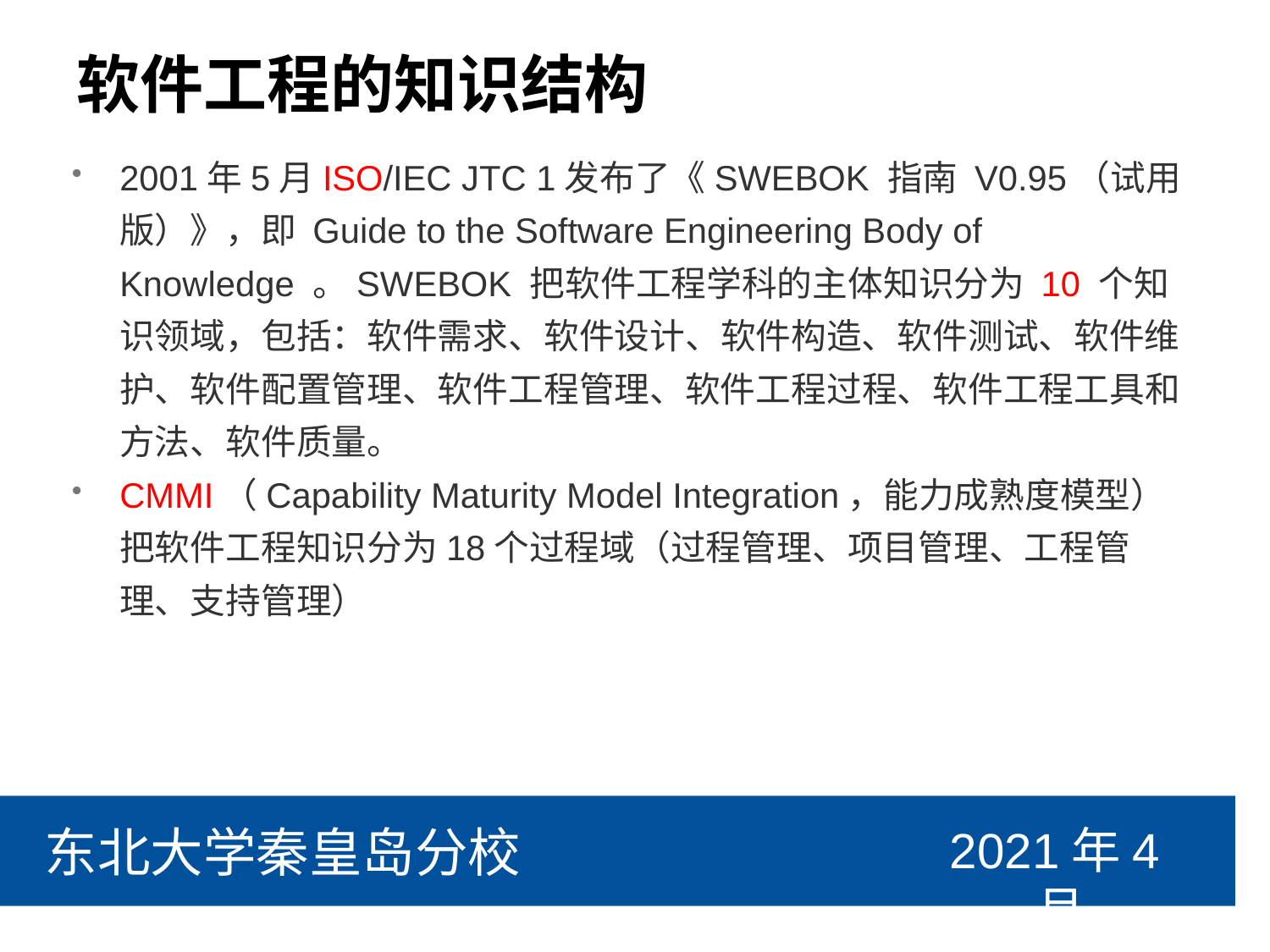

# 软件工程的知识结构
2001年5月ISO/IEC JTC 1发布了《SWEBOK 指南 V0.95（试用版）》，即 Guide to the Software Engineering Body of Knowledge 。SWEBOK 把软件工程学科的主体知识分为 10 个知识领域，包括：软件需求、软件设计、软件构造、软件测试、软件维护、软件配置管理、软件工程管理、软件工程过程、软件工程工具和方法、软件质量。
CMMI（Capability Maturity Model Integration，能力成熟度模型）把软件工程知识分为18个过程域（过程管理、项目管理、工程管理、支持管理）